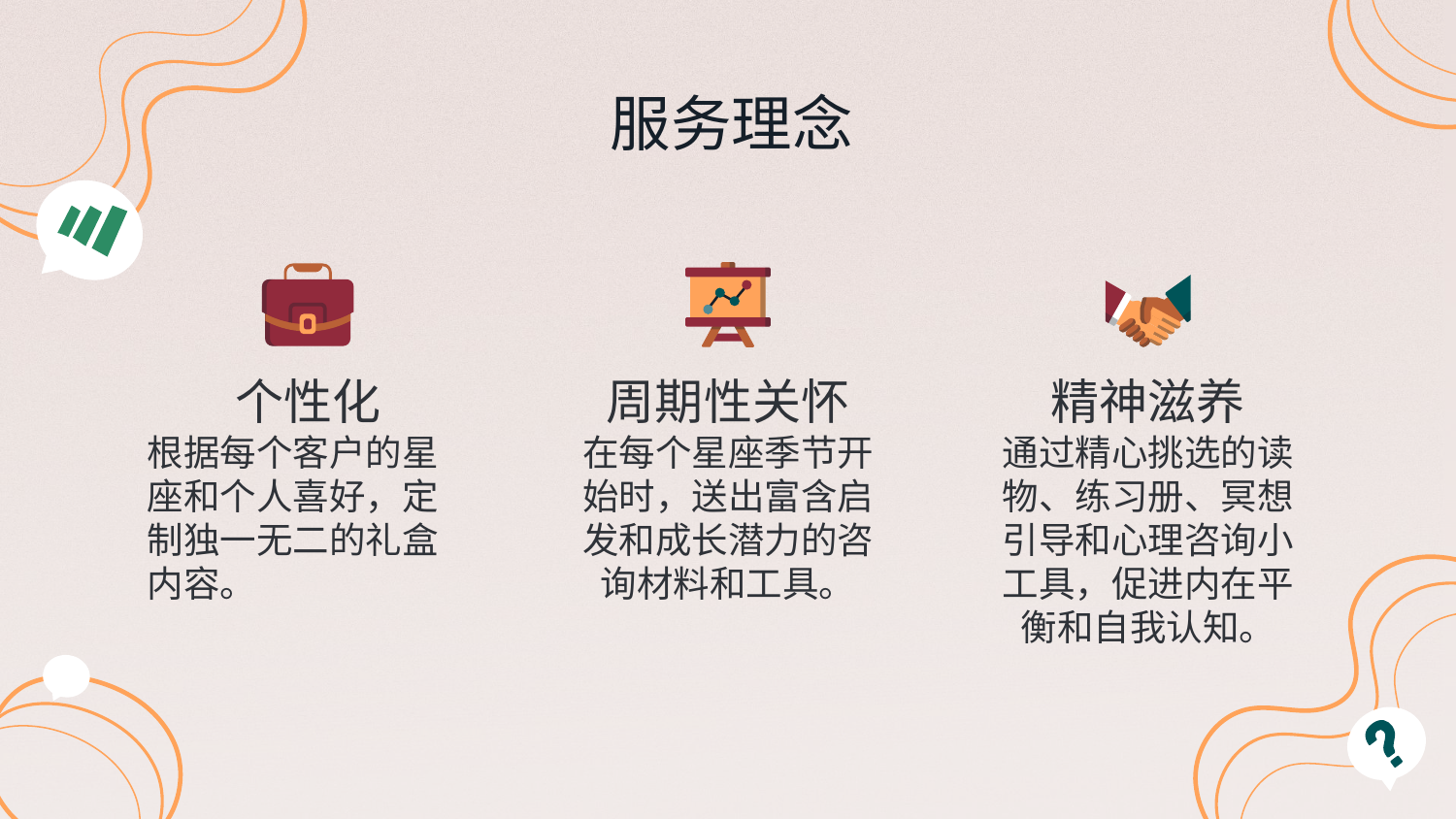

# 服务理念

个性化
周期性关怀
精神滋养
根据每个客户的星座和个人喜好，定制独一无二的礼盒内容。
在每个星座季节开始时，送出富含启发和成长潜力的咨询材料和工具。
通过精心挑选的读物、练习册、冥想引导和心理咨询小工具，促进内在平衡和自我认知。